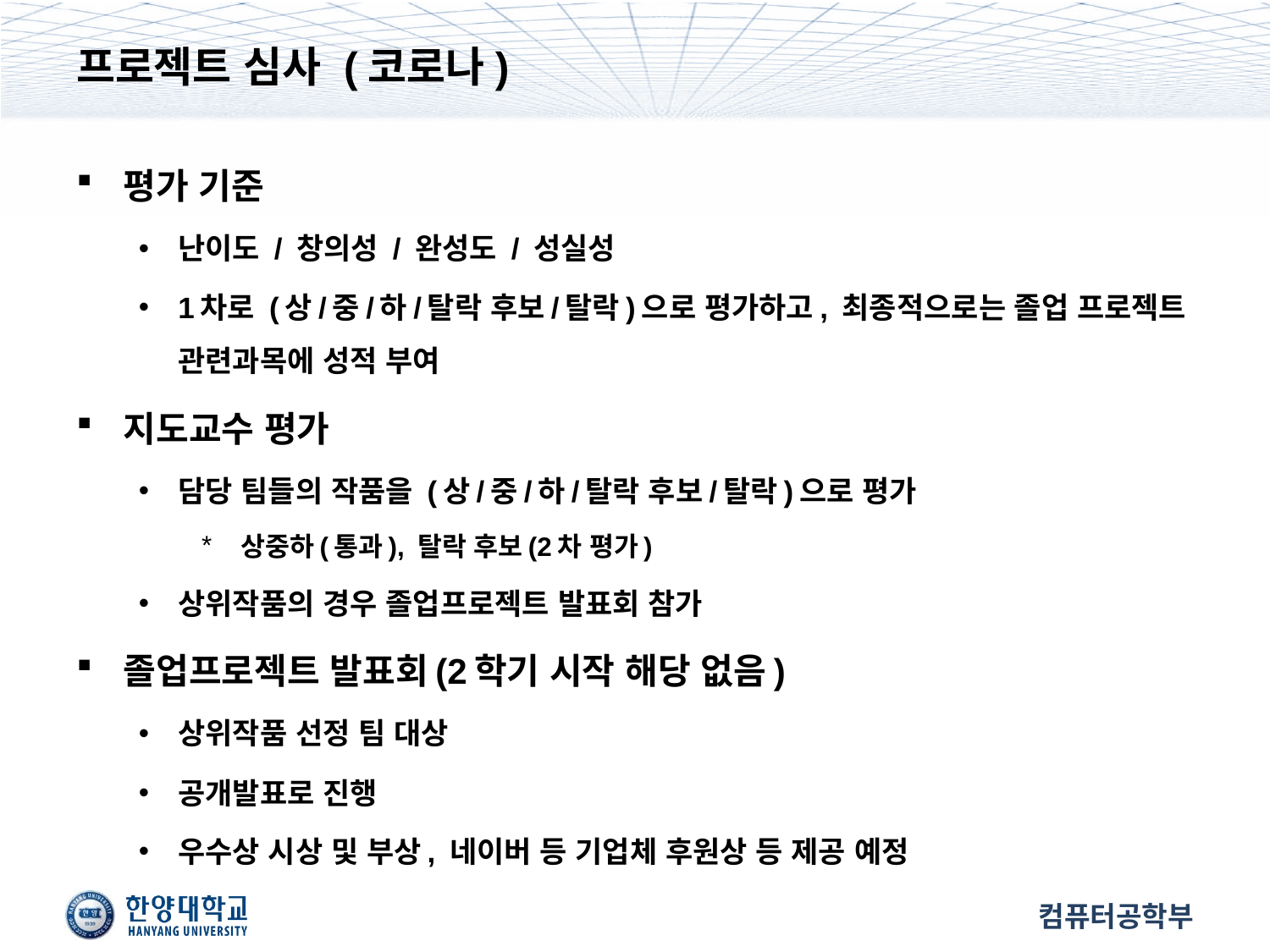

# 프로젝트 심사 (코로나)
평가 기준
난이도 / 창의성 / 완성도 / 성실성
1차로 (상/중/하/탈락 후보/탈락)으로 평가하고, 최종적으로는 졸업 프로젝트 관련과목에 성적 부여
지도교수 평가
담당 팀들의 작품을 (상/중/하/탈락 후보/탈락)으로 평가
상중하(통과), 탈락 후보(2차 평가)
상위작품의 경우 졸업프로젝트 발표회 참가
졸업프로젝트 발표회(2학기 시작 해당 없음)
상위작품 선정 팀 대상
공개발표로 진행
우수상 시상 및 부상, 네이버 등 기업체 후원상 등 제공 예정